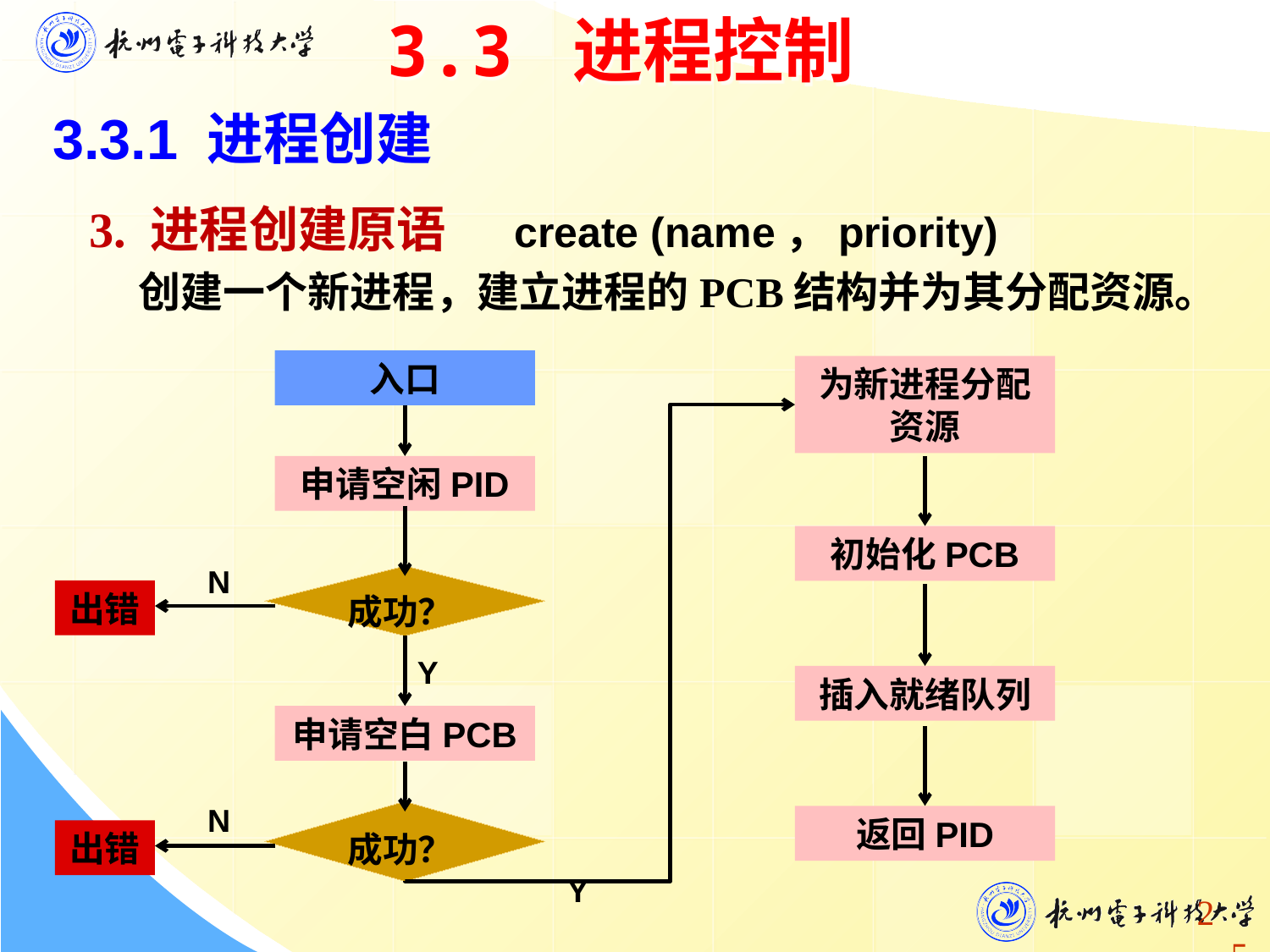

3.3 进程控制
3.3.1 进程创建
   3. 进程创建原语     create (name，priority)
        创建一个新进程，建立进程的PCB结构并为其分配资源。
入口
为新进程分配资源
申请空闲PID
初始化PCB
N
成功？
出错
Y
插入就绪队列
申请空白PCB
N
成功？
返回PID
出错
Y
25